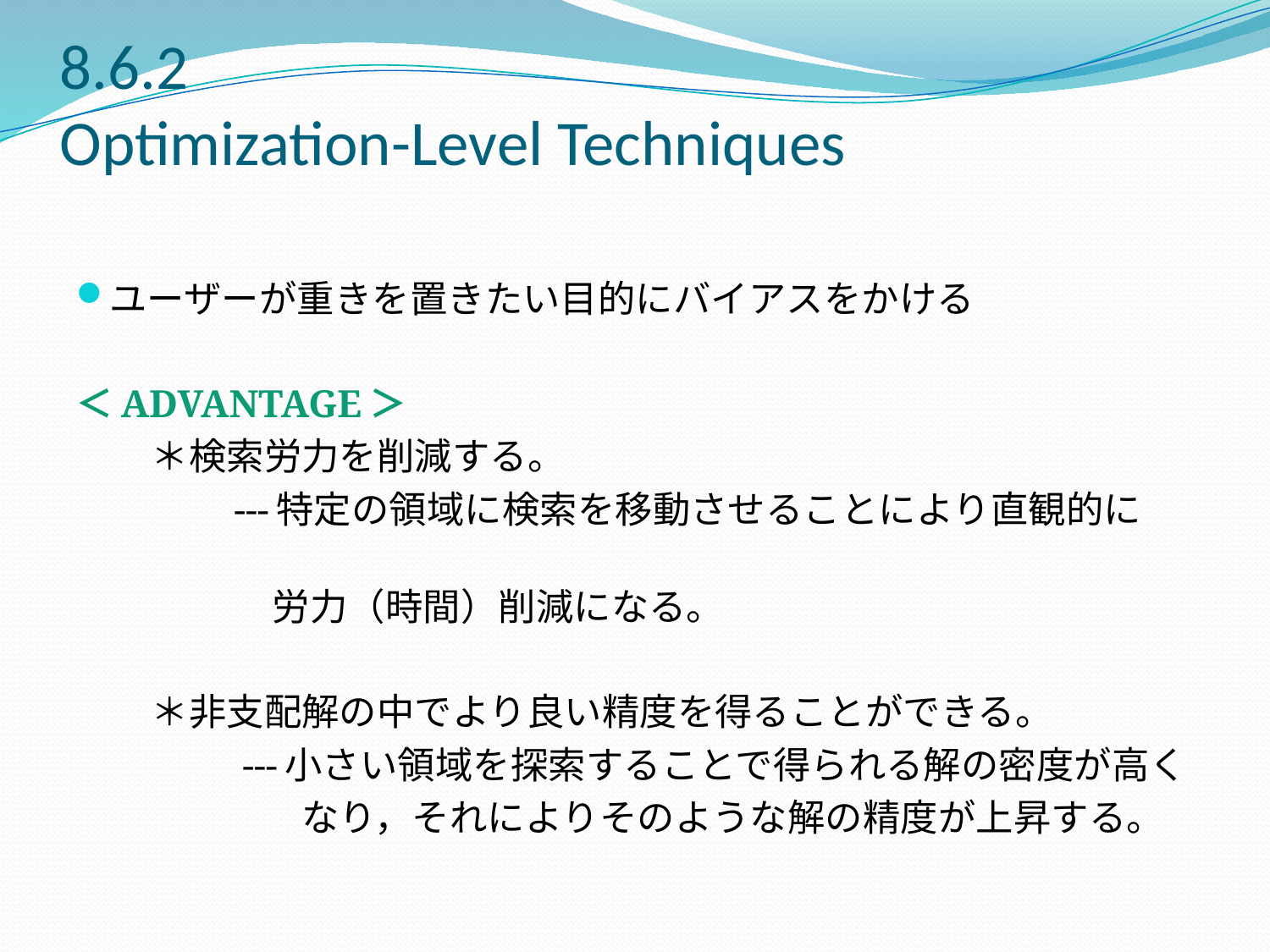

# 8.6.2 Optimization-Level Techniques
ユーザーが重きを置きたい目的にバイアスをかける

＜ADVANTAGE＞
　　＊検索労力を削減する。
　　　　---特定の領域に検索を移動させることにより直観的に
　　　　　 労力（時間）削減になる。

　　＊非支配解の中でより良い精度を得ることができる。
　　　　 ---小さい領域を探索することで得られる解の密度が高く
　　　　　　なり，それによりそのような解の精度が上昇する。